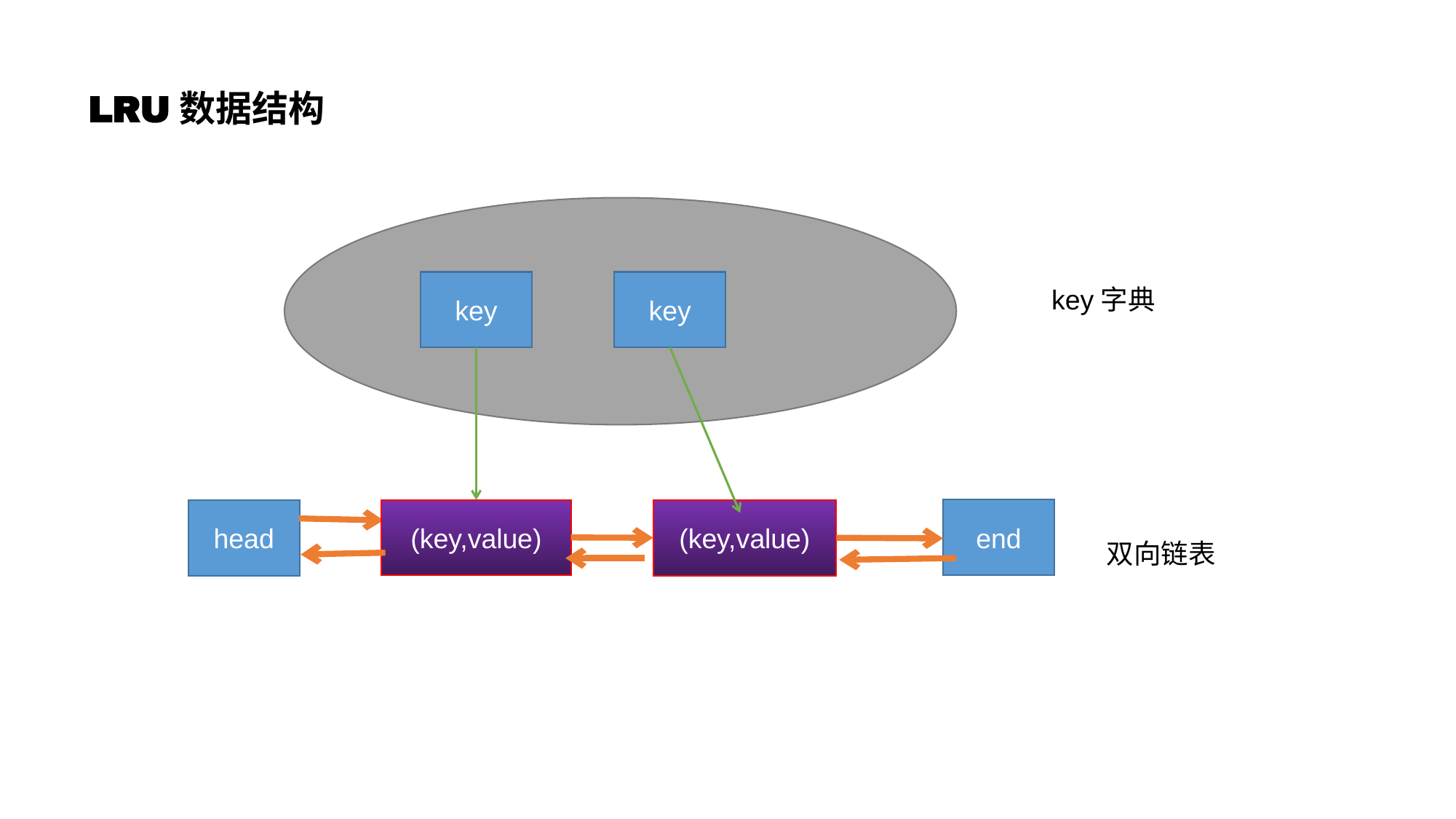

# LRU数据结构

key
key
key字典
end
head
(key,value)
(key,value)
双向链表